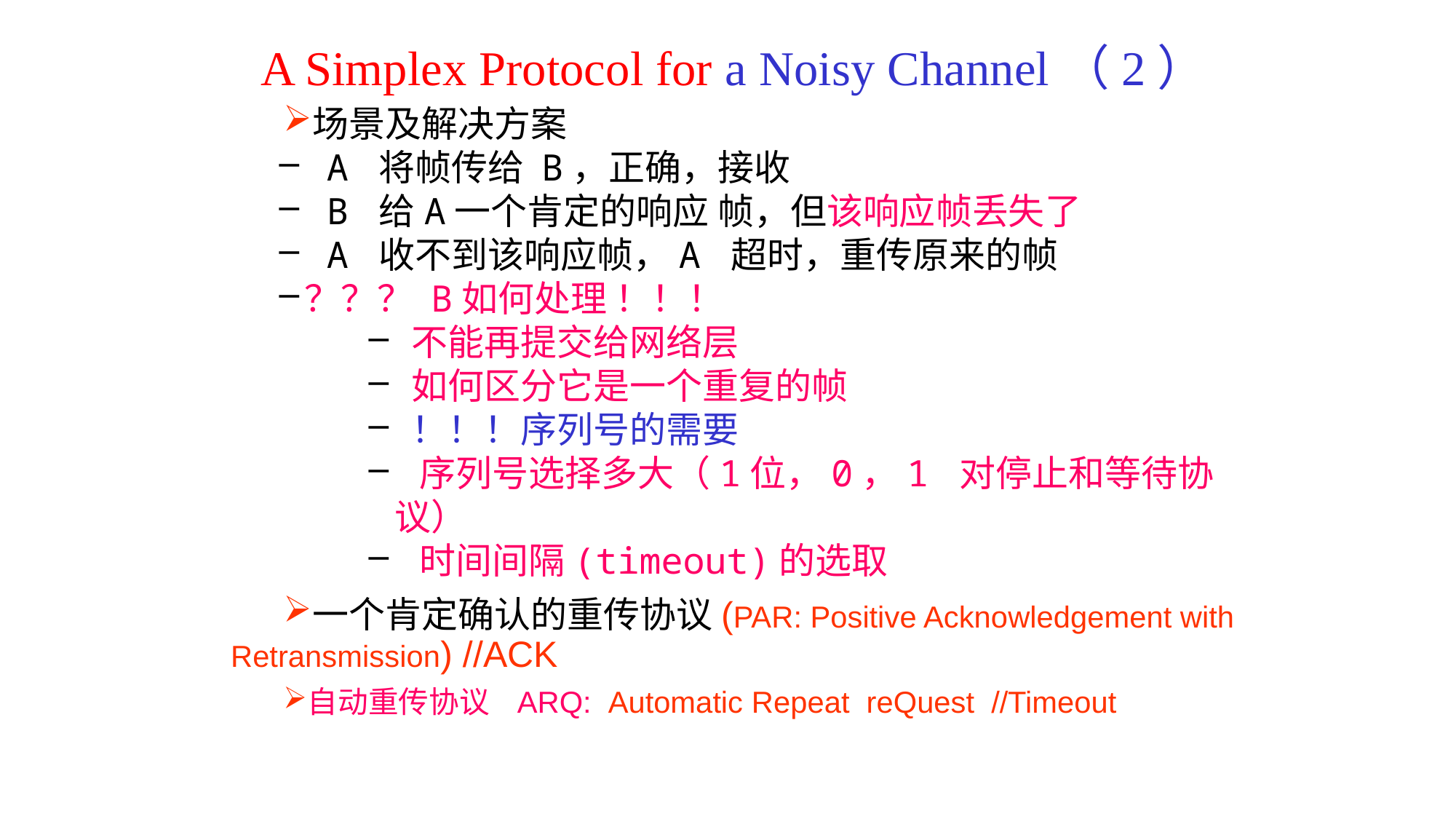

A Simplex Protocol for a Noisy Channel（2）
场景及解决方案
 A 将帧传给 B，正确，接收
 B 给A一个肯定的响应 帧，但该响应帧丢失了
 A 收不到该响应帧，A 超时，重传原来的帧
？？？ B如何处理 ！！！
 不能再提交给网络层
 如何区分它是一个重复的帧
 ！！！序列号的需要
  序列号选择多大（1位，0，1 对停止和等待协议）
  时间间隔(timeout)的选取
一个肯定确认的重传协议(PAR: Positive Acknowledgement with Retransmission) //ACK
自动重传协议   ARQ:  Automatic Repeat  reQuest  //Timeout